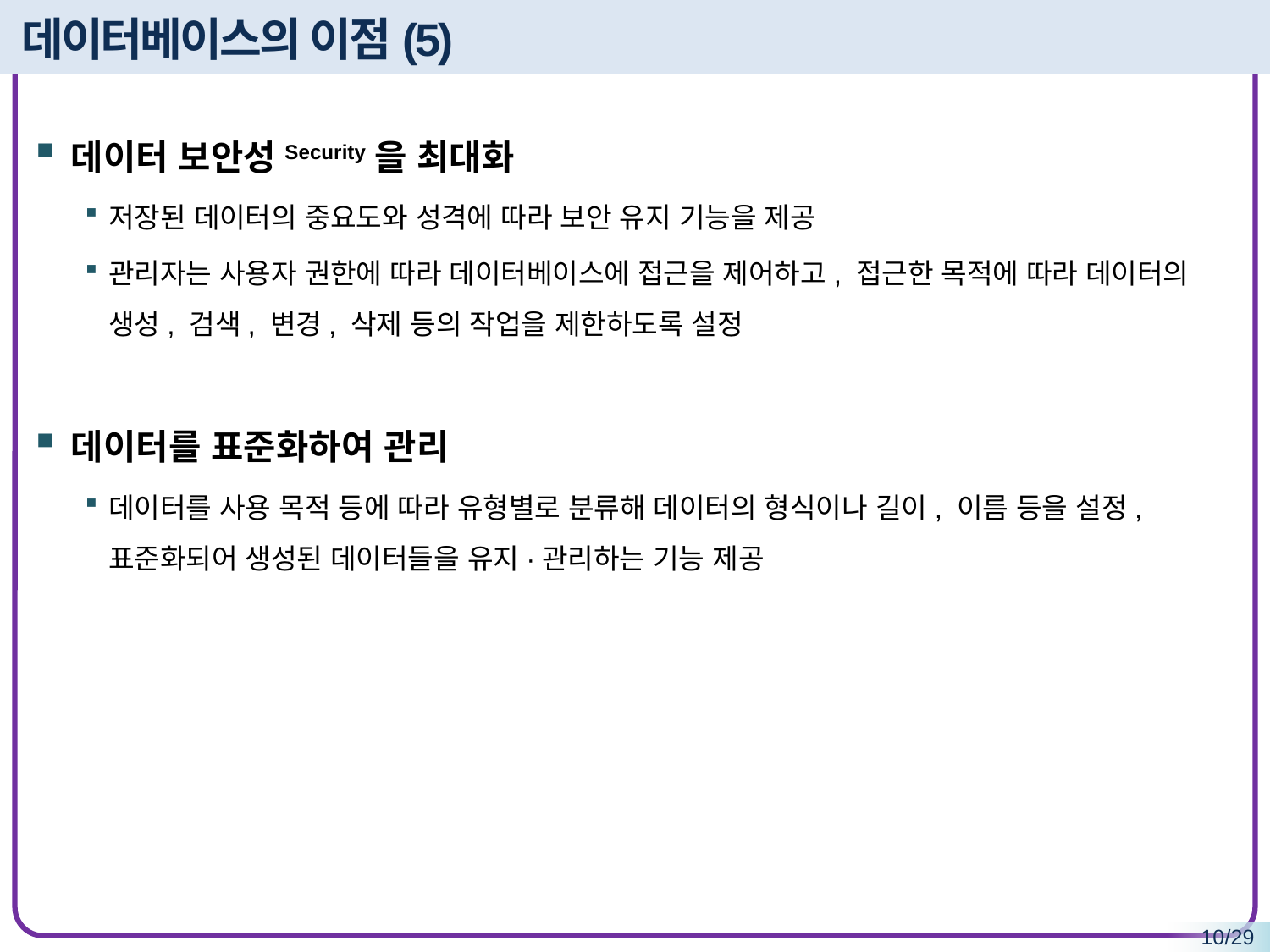

# 데이터베이스의 이점(5)
데이터 보안성Security을 최대화
저장된 데이터의 중요도와 성격에 따라 보안 유지 기능을 제공
관리자는 사용자 권한에 따라 데이터베이스에 접근을 제어하고, 접근한 목적에 따라 데이터의 생성, 검색, 변경, 삭제 등의 작업을 제한하도록 설정

데이터를 표준화하여 관리
데이터를 사용 목적 등에 따라 유형별로 분류해 데이터의 형식이나 길이, 이름 등을 설정, 표준화되어 생성된 데이터들을 유지·관리하는 기능 제공